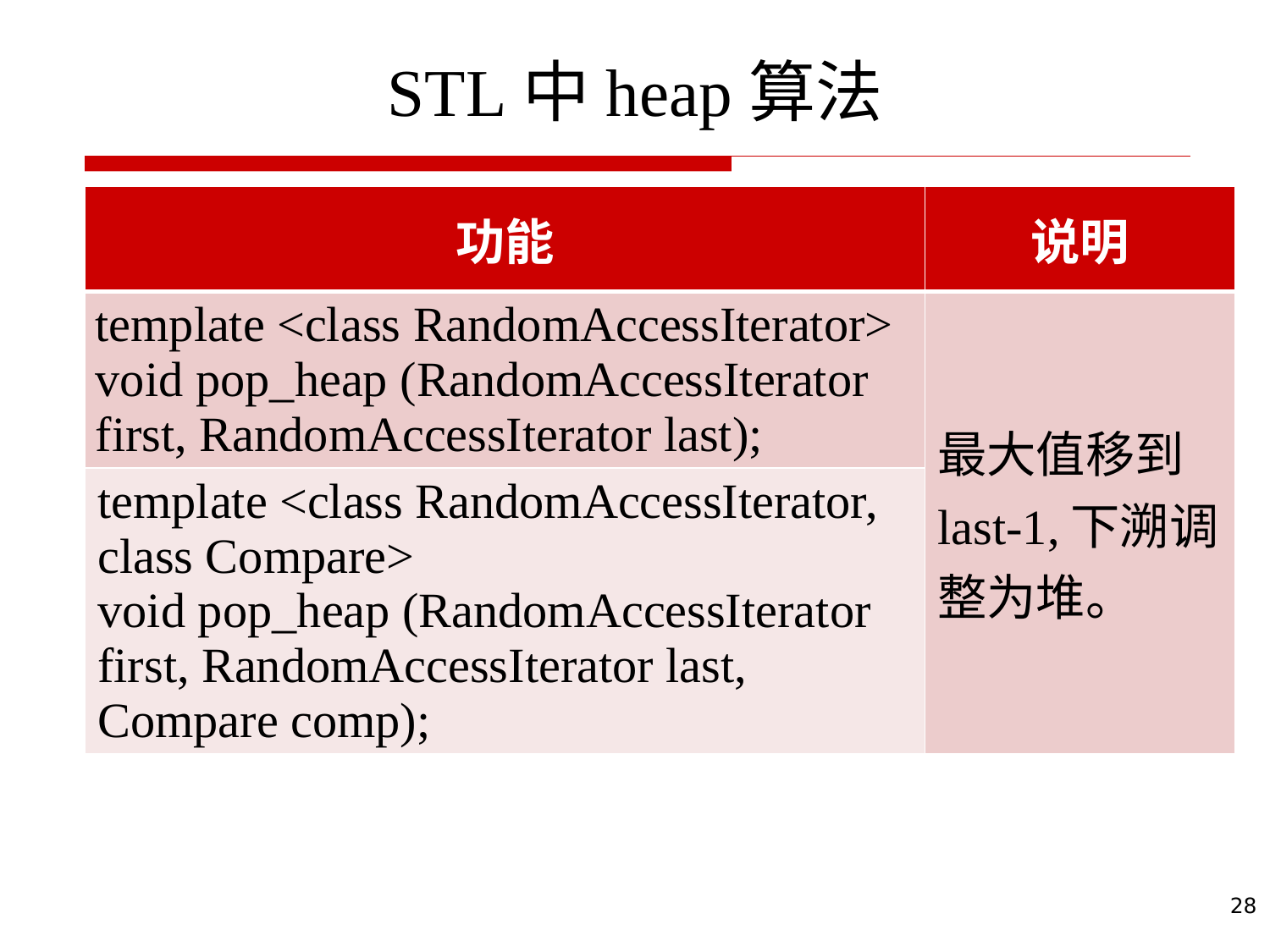

# STL中heap算法

| 功能 | 说明 |
| --- | --- |
| template <class RandomAccessIterator> void pop\_heap (RandomAccessIterator first, RandomAccessIterator last); | 最大值移到last-1,下溯调整为堆。 |
| template <class RandomAccessIterator, class Compare> void pop\_heap (RandomAccessIterator first, RandomAccessIterator last, Compare comp); |  |
28